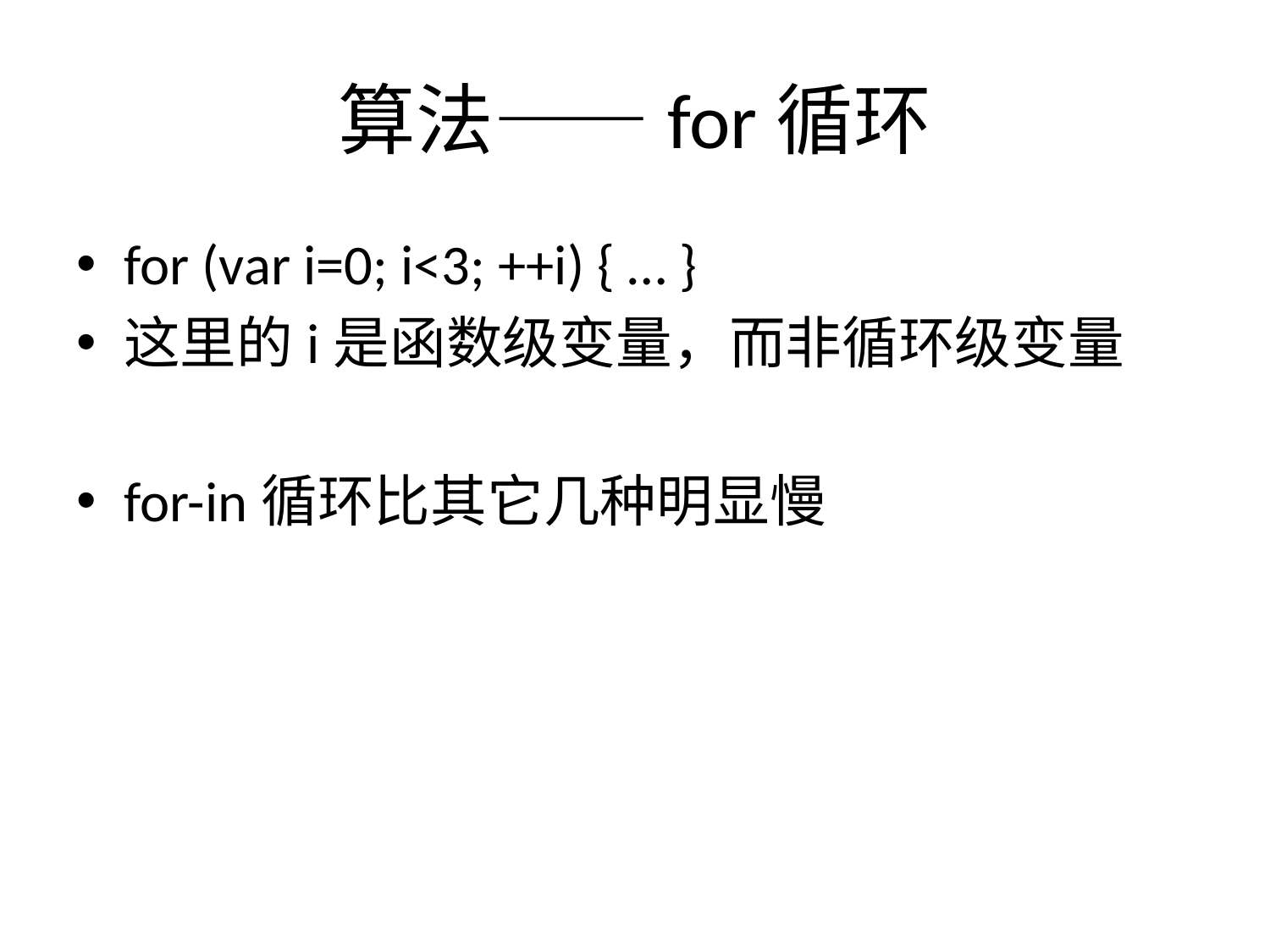

# 算法——for循环
for (var i=0; i<3; ++i) { … }
这里的i是函数级变量，而非循环级变量

for-in循环比其它几种明显慢